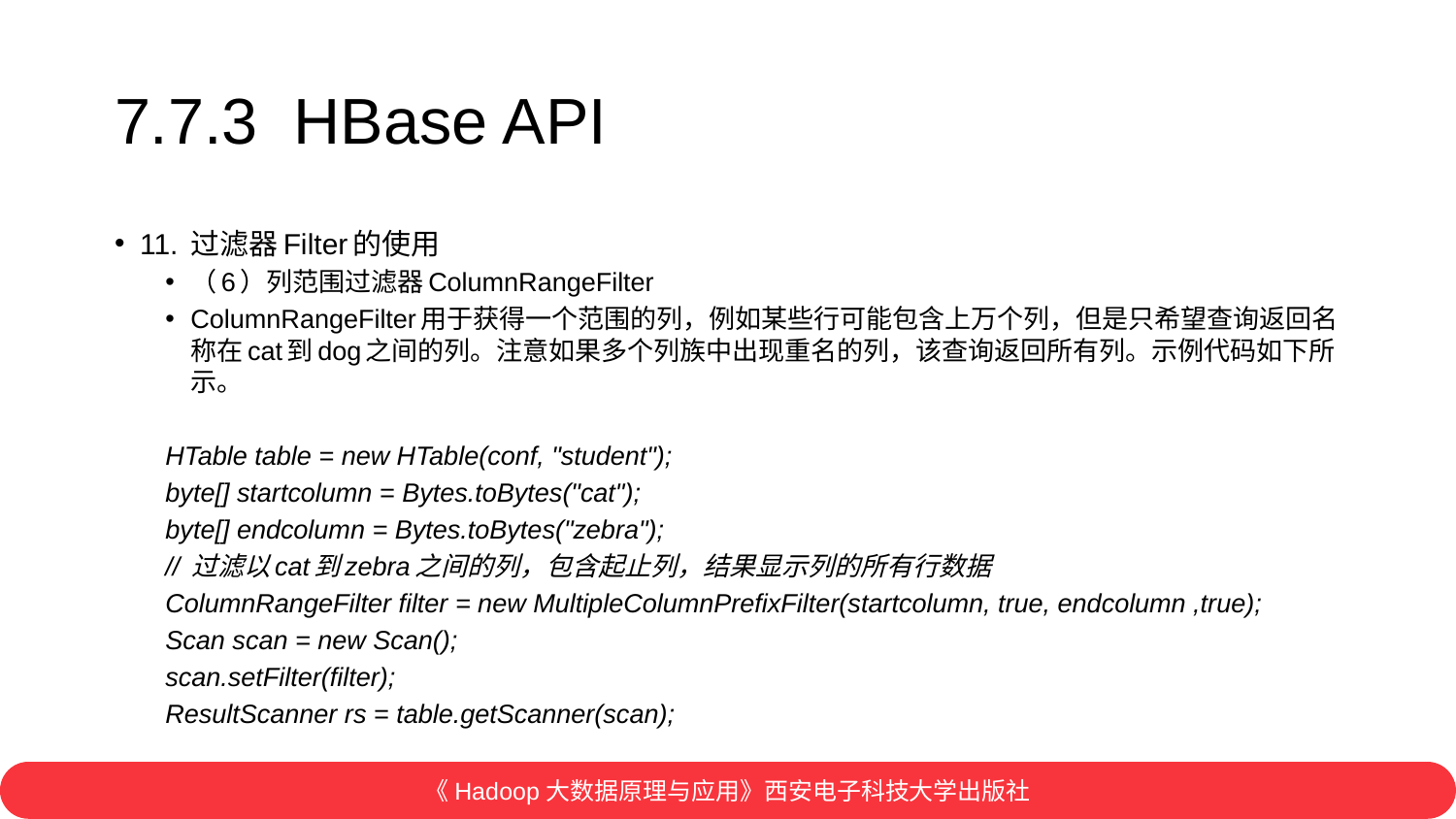

# 7.7.3  HBase API
11. 过滤器Filter的使用
（6）列范围过滤器ColumnRangeFilter
ColumnRangeFilter用于获得一个范围的列，例如某些行可能包含上万个列，但是只希望查询返回名称在cat到dog之间的列。注意如果多个列族中出现重名的列，该查询返回所有列。示例代码如下所示。

HTable table = new HTable(conf, "student");
byte[] startcolumn = Bytes.toBytes("cat");
byte[] endcolumn = Bytes.toBytes("zebra");
// 过滤以cat到zebra之间的列，包含起止列，结果显示列的所有行数据
ColumnRangeFilter filter = new MultipleColumnPrefixFilter(startcolumn, true, endcolumn ,true);
Scan scan = new Scan();
scan.setFilter(filter);
ResultScanner rs = table.getScanner(scan);